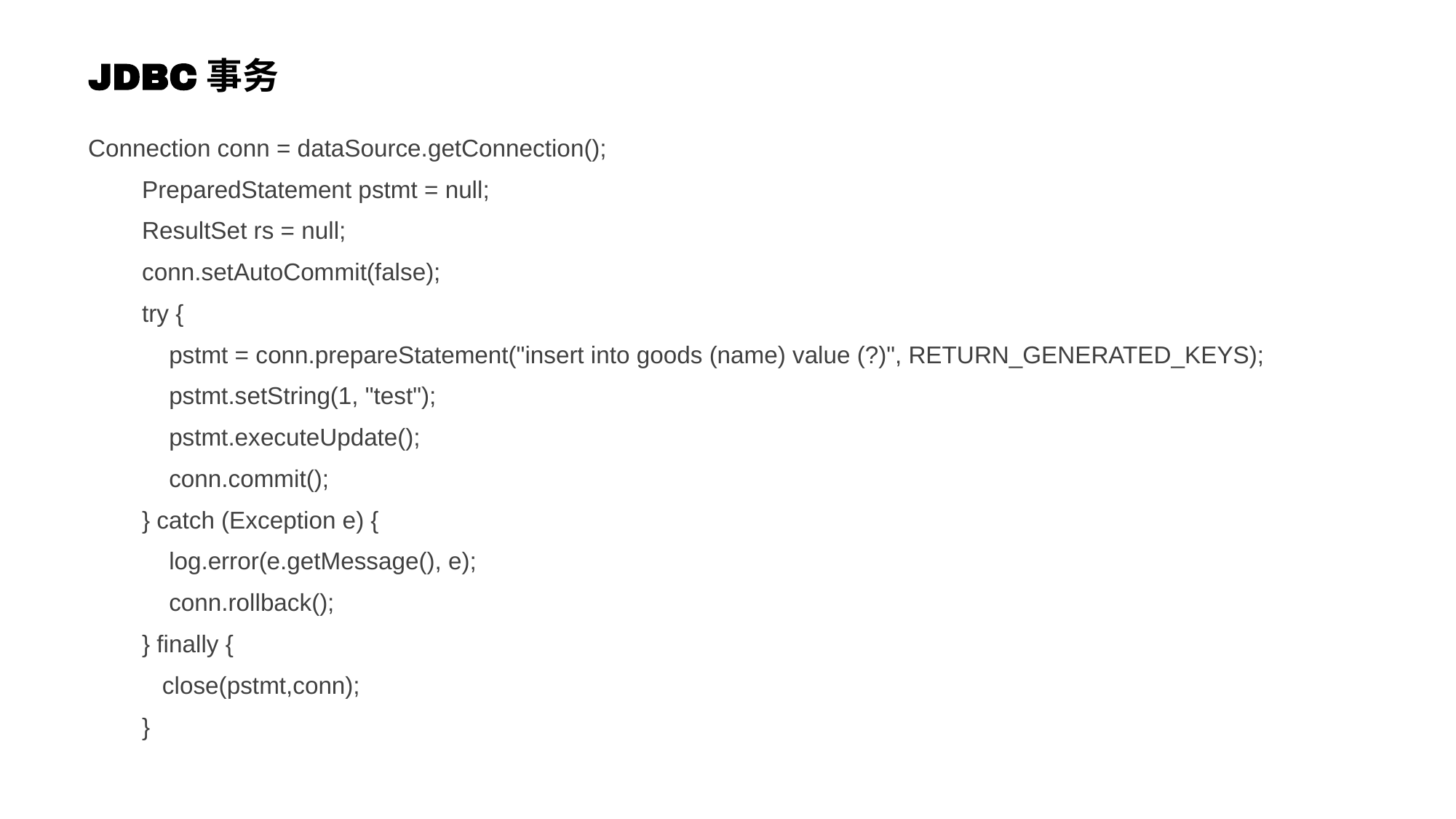

# JDBC事务
Connection conn = dataSource.getConnection();
        PreparedStatement pstmt = null;
        ResultSet rs = null;
        conn.setAutoCommit(false);
        try {
            pstmt = conn.prepareStatement("insert into goods (name) value (?)", RETURN_GENERATED_KEYS);
            pstmt.setString(1, "test");
            pstmt.executeUpdate();
            conn.commit();
        } catch (Exception e) {
            log.error(e.getMessage(), e);
            conn.rollback();
        } finally {
           close(pstmt,conn);
        }